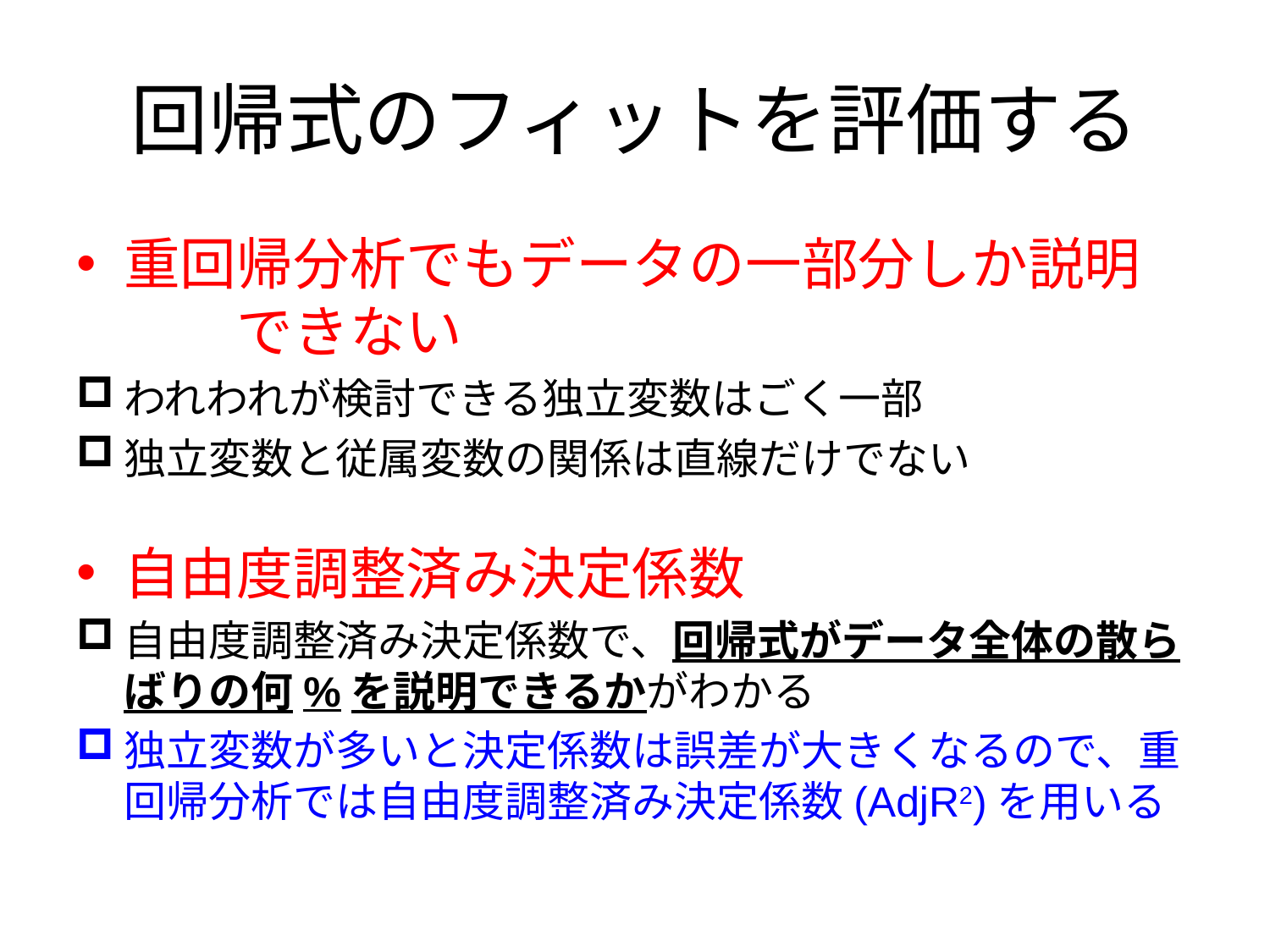

# 回帰式のフィットを評価する
重回帰分析でもデータの一部分しか説明　　できない
われわれが検討できる独立変数はごく一部
独立変数と従属変数の関係は直線だけでない

自由度調整済み決定係数
自由度調整済み決定係数で、回帰式がデータ全体の散らばりの何%を説明できるかがわかる
独立変数が多いと決定係数は誤差が大きくなるので、重回帰分析では自由度調整済み決定係数(AdjR2)を用いる